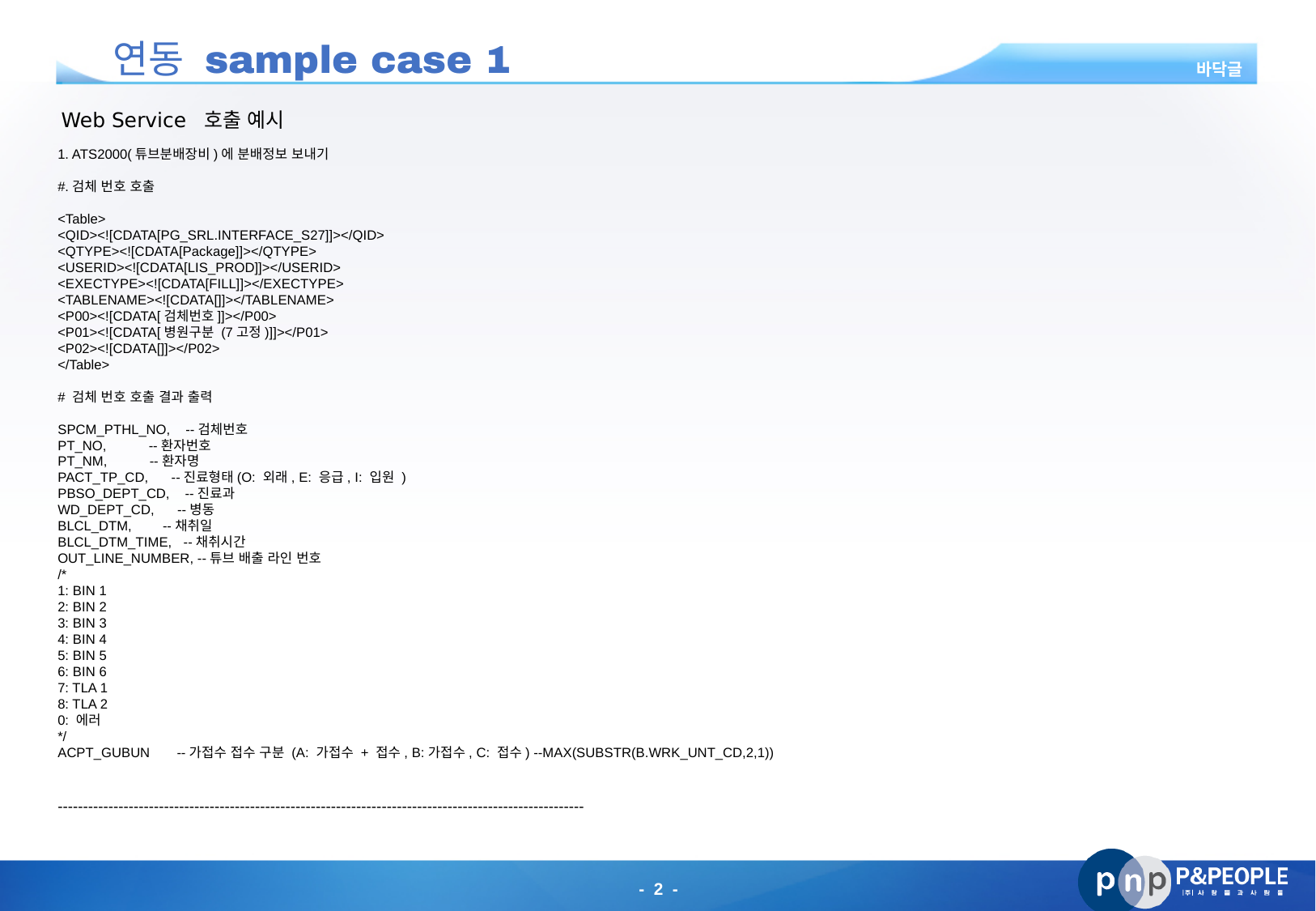

# 연동 sample case 1
바닥글
Web Service  호출 예시
1. ATS2000(튜브분배장비)에 분배정보 보내기

#.검체 번호 호출

<Table>
<QID><![CDATA[PG_SRL.INTERFACE_S27]]></QID>
<QTYPE><![CDATA[Package]]></QTYPE>
<USERID><![CDATA[LIS_PROD]]></USERID>
<EXECTYPE><![CDATA[FILL]]></EXECTYPE>
<TABLENAME><![CDATA[]]></TABLENAME>
<P00><![CDATA[검체번호]]></P00>
<P01><![CDATA[병원구분 (7고정)]]></P01>
<P02><![CDATA[]]></P02>
</Table>

# 검체 번호 호출 결과 출력

SPCM_PTHL_NO,    --검체번호
PT_NO,           --환자번호
PT_NM,           --환자명
PACT_TP_CD,      --진료형태(O: 외래, E: 응급, I: 입원 )
PBSO_DEPT_CD,    --진료과
WD_DEPT_CD,      --병동
BLCL_DTM,        --채취일
BLCL_DTM_TIME,   --채취시간
OUT_LINE_NUMBER, --튜브 배출 라인 번호
/*
1: BIN 1
2: BIN 2
3: BIN 3
4: BIN 4
5: BIN 5
6: BIN 6
7: TLA 1
8: TLA 2
0: 에러
*/
ACPT_GUBUN       --가접수 접수 구분 (A: 가접수 + 접수, B:가접수, C: 접수) --MAX(SUBSTR(B.WRK_UNT_CD,2,1))

--------------------------------------------------------------------------------------------------------